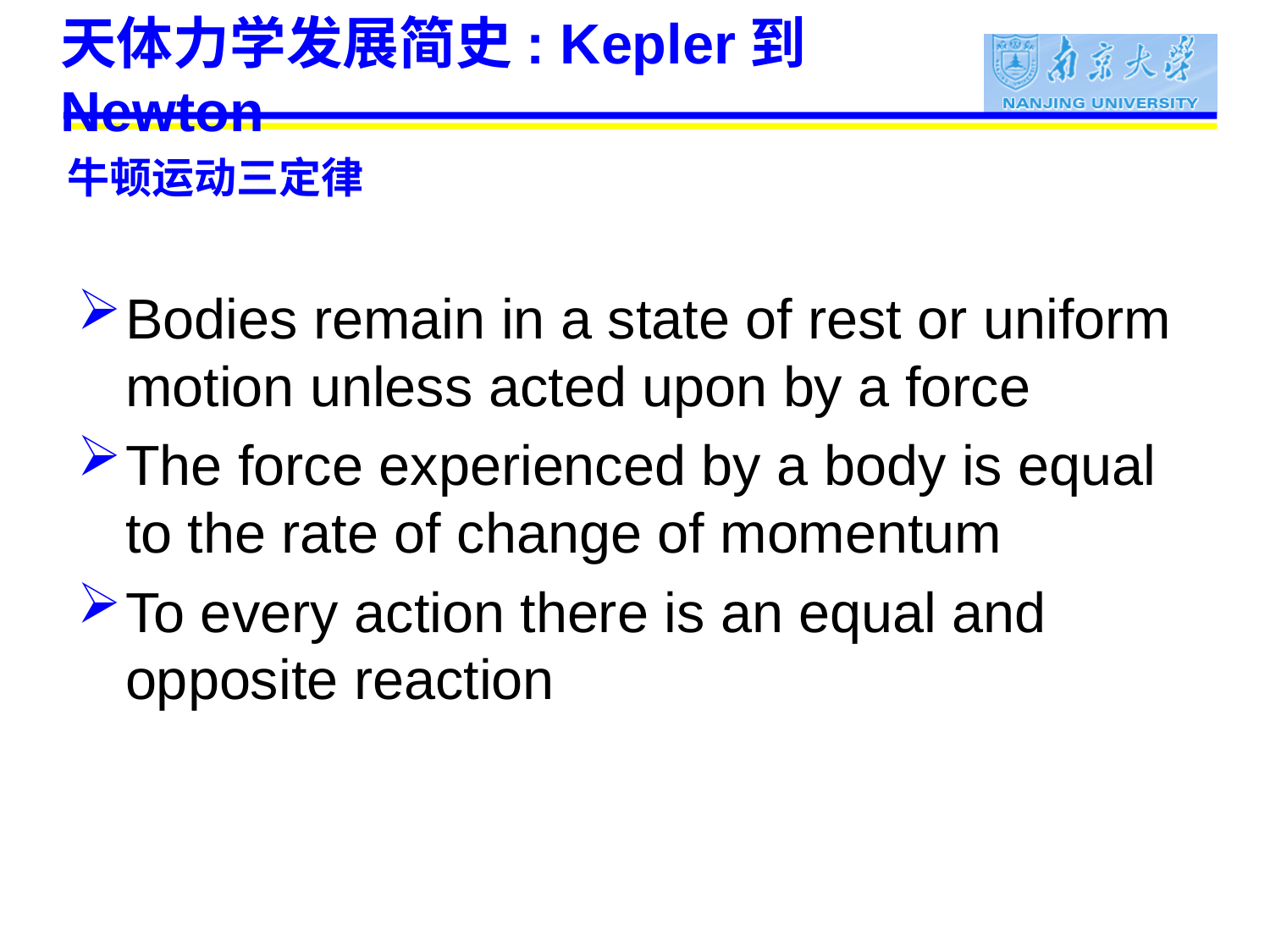

天体力学发展简史: Kepler到Newton
# 牛顿运动三定律
Bodies remain in a state of rest or uniform motion unless acted upon by a force
The force experienced by a body is equal to the rate of change of momentum
To every action there is an equal and opposite reaction